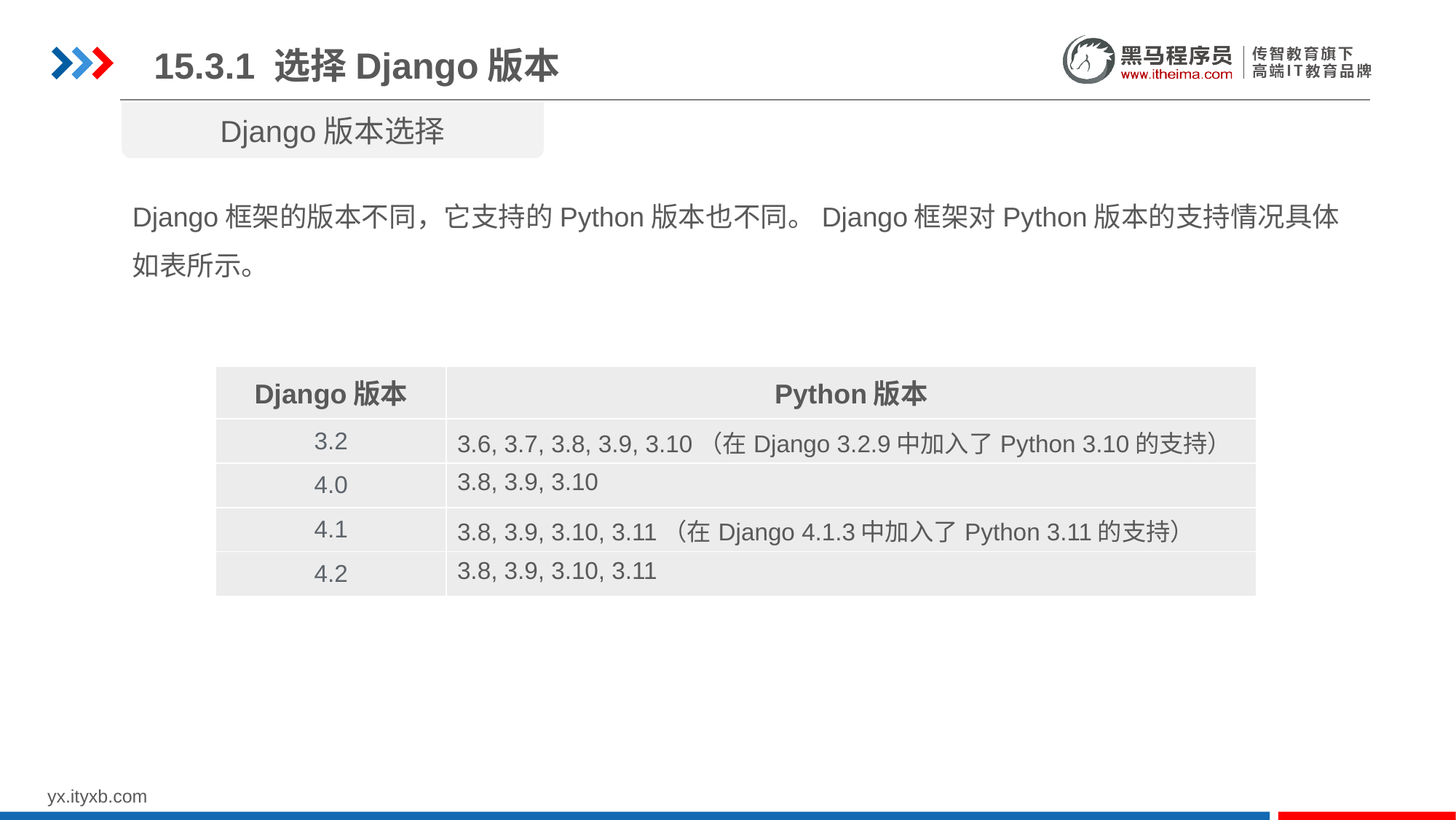

15.3.1 选择Django版本

Django版本选择
Django框架的版本不同，它支持的Python版本也不同。Django框架对Python版本的支持情况具体如表所示。
| Django版本 | Python版本 |
| --- | --- |
| 3.2 | 3.6, 3.7, 3.8, 3.9, 3.10（在Django 3.2.9中加入了Python 3.10的支持） |
| 4.0 | 3.8, 3.9, 3.10 |
| 4.1 | 3.8, 3.9, 3.10, 3.11（在Django 4.1.3中加入了Python 3.11的支持） |
| 4.2 | 3.8, 3.9, 3.10, 3.11 |